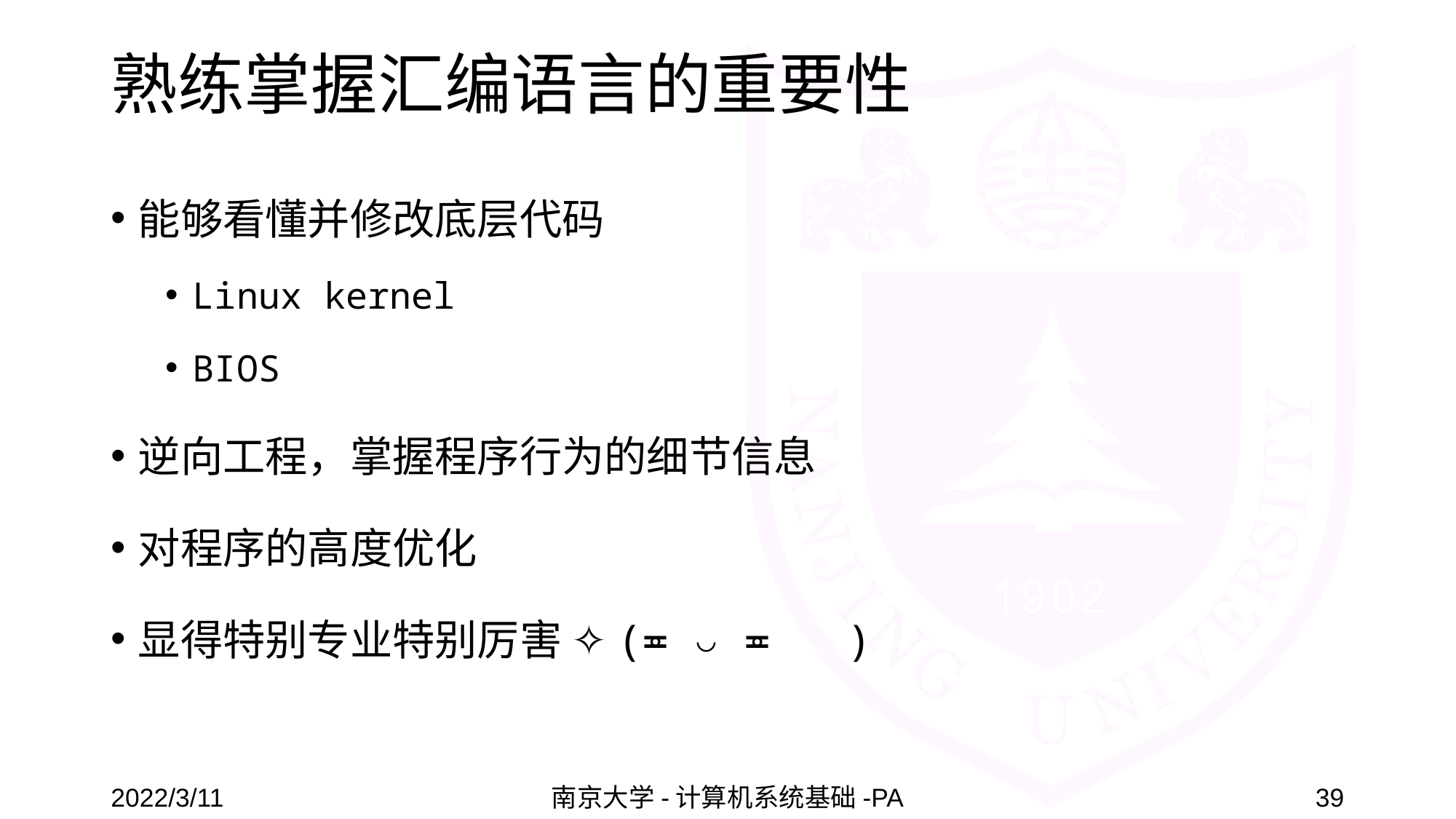

# 熟练掌握汇编语言的重要性
能够看懂并修改底层代码
Linux kernel
BIOS
逆向工程，掌握程序行为的细节信息
对程序的高度优化
显得特别专业特别厉害 ✧(≖ ◡ ≖   )
2022/3/11
南京大学-计算机系统基础-PA
39